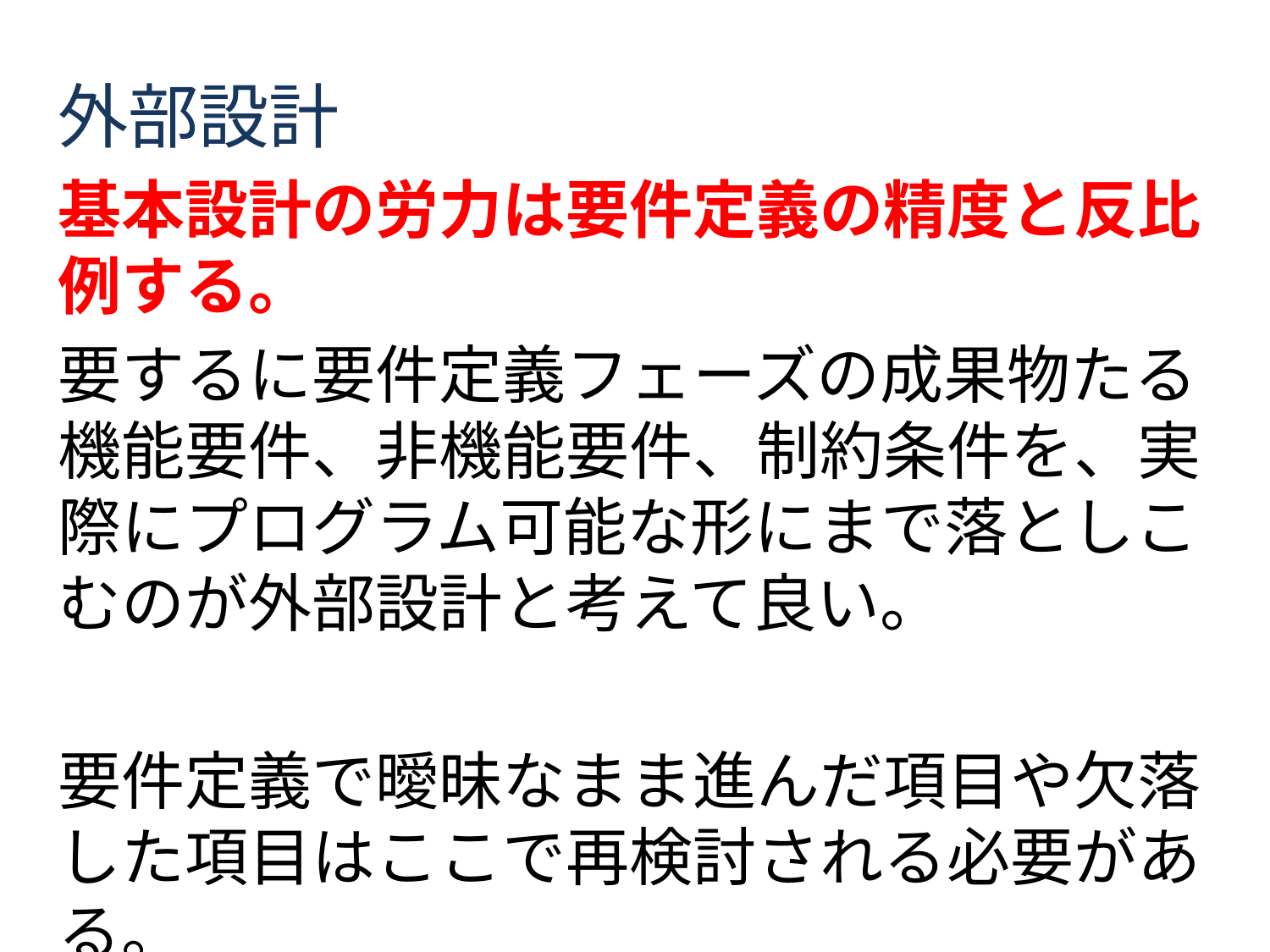

外部設計
基本設計の労力は要件定義の精度と反比例する。
要するに要件定義フェーズの成果物たる機能要件、非機能要件、制約条件を、実際にプログラム可能な形にまで落としこむのが外部設計と考えて良い。

要件定義で曖昧なまま進んだ項目や欠落した項目はここで再検討される必要がある。